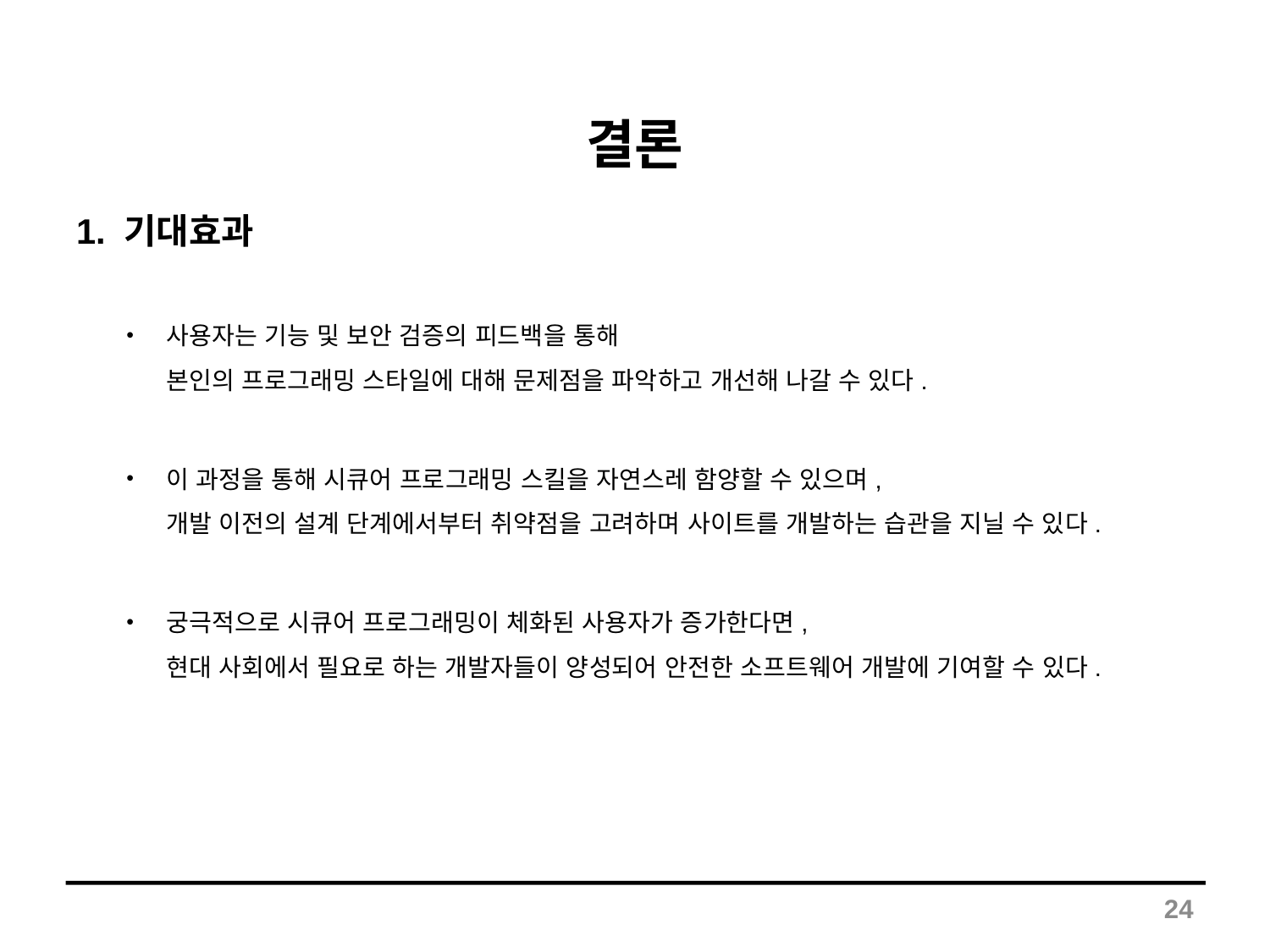

# 결론
1. 기대효과

사용자는 기능 및 보안 검증의 피드백을 통해
본인의 프로그래밍 스타일에 대해 문제점을 파악하고 개선해 나갈 수 있다.

이 과정을 통해 시큐어 프로그래밍 스킬을 자연스레 함양할 수 있으며,
개발 이전의 설계 단계에서부터 취약점을 고려하며 사이트를 개발하는 습관을 지닐 수 있다.

궁극적으로 시큐어 프로그래밍이 체화된 사용자가 증가한다면,
현대 사회에서 필요로 하는 개발자들이 양성되어 안전한 소프트웨어 개발에 기여할 수 있다.
24